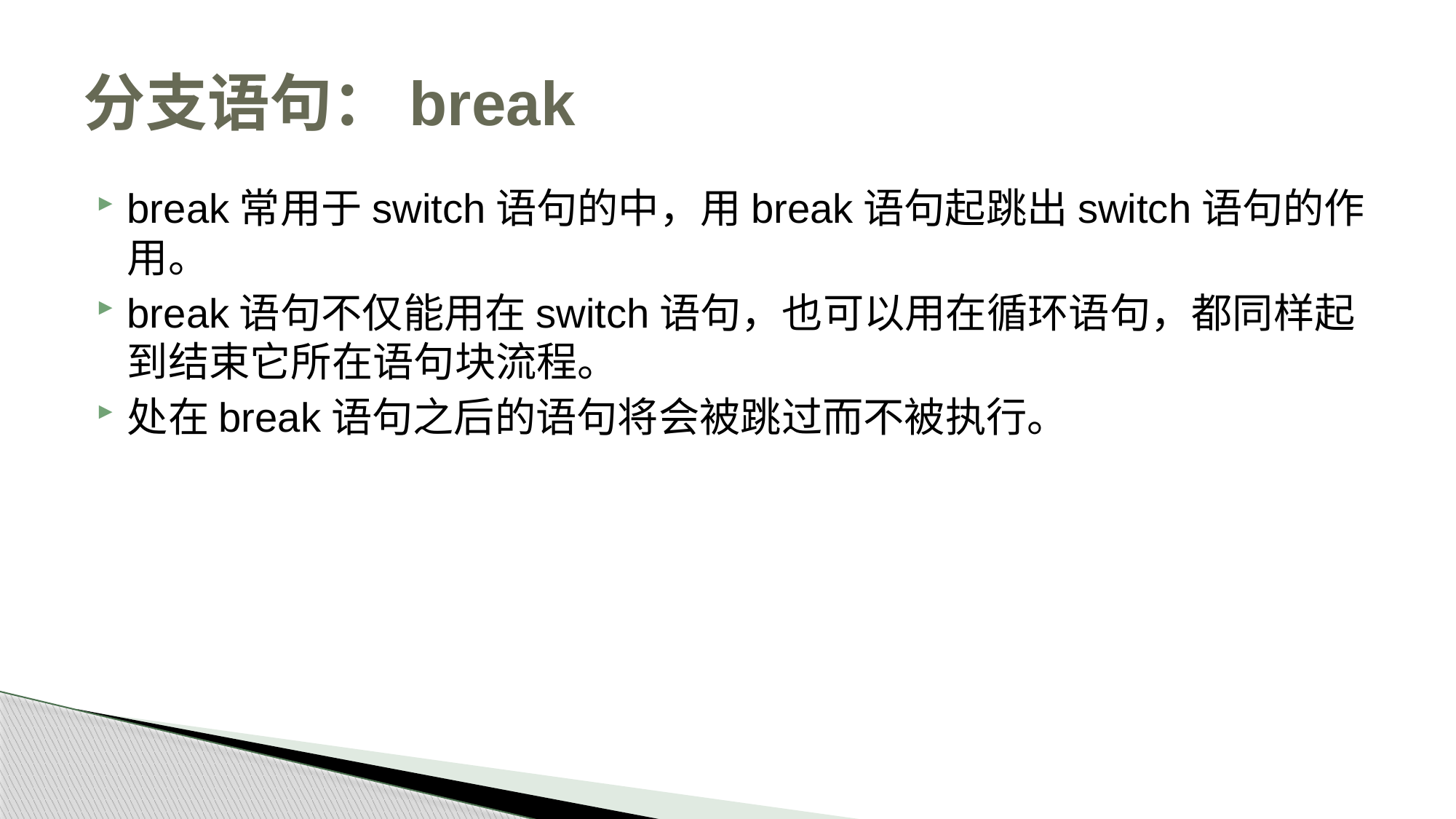

# 分支语句：break
break常用于switch语句的中，用break语句起跳出switch语句的作用。
break语句不仅能用在switch语句，也可以用在循环语句，都同样起到结束它所在语句块流程。
处在break语句之后的语句将会被跳过而不被执行。